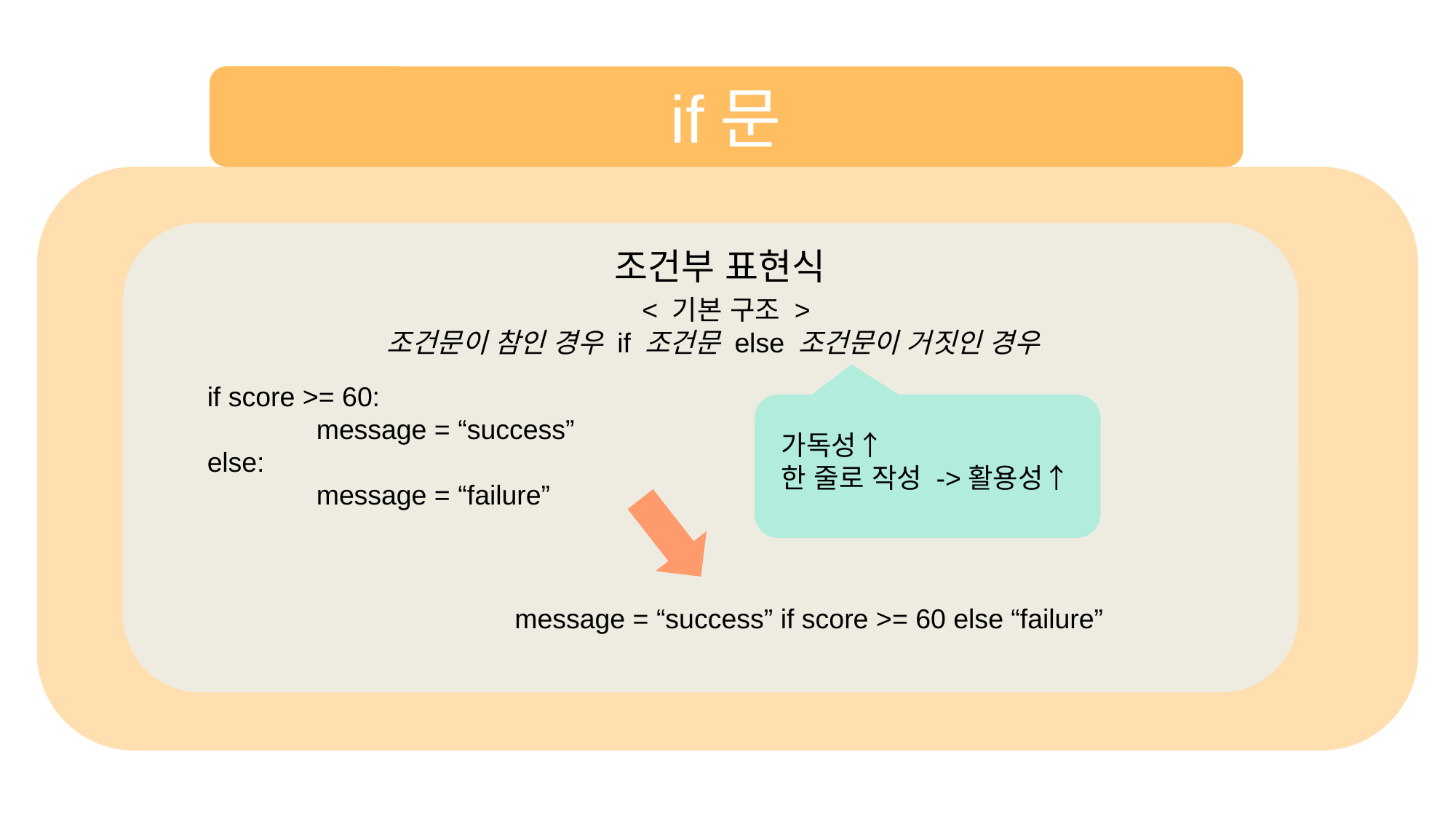

if문

조건부 표현식
< 기본 구조 >
조건문이 참인 경우 if 조건문 else 조건문이 거짓인 경우
if score >= 60:
	message = “success”
else:
	message = “failure”

가독성↑
한 줄로 작성 ->활용성↑

message = “success” if score >= 60 else “failure”